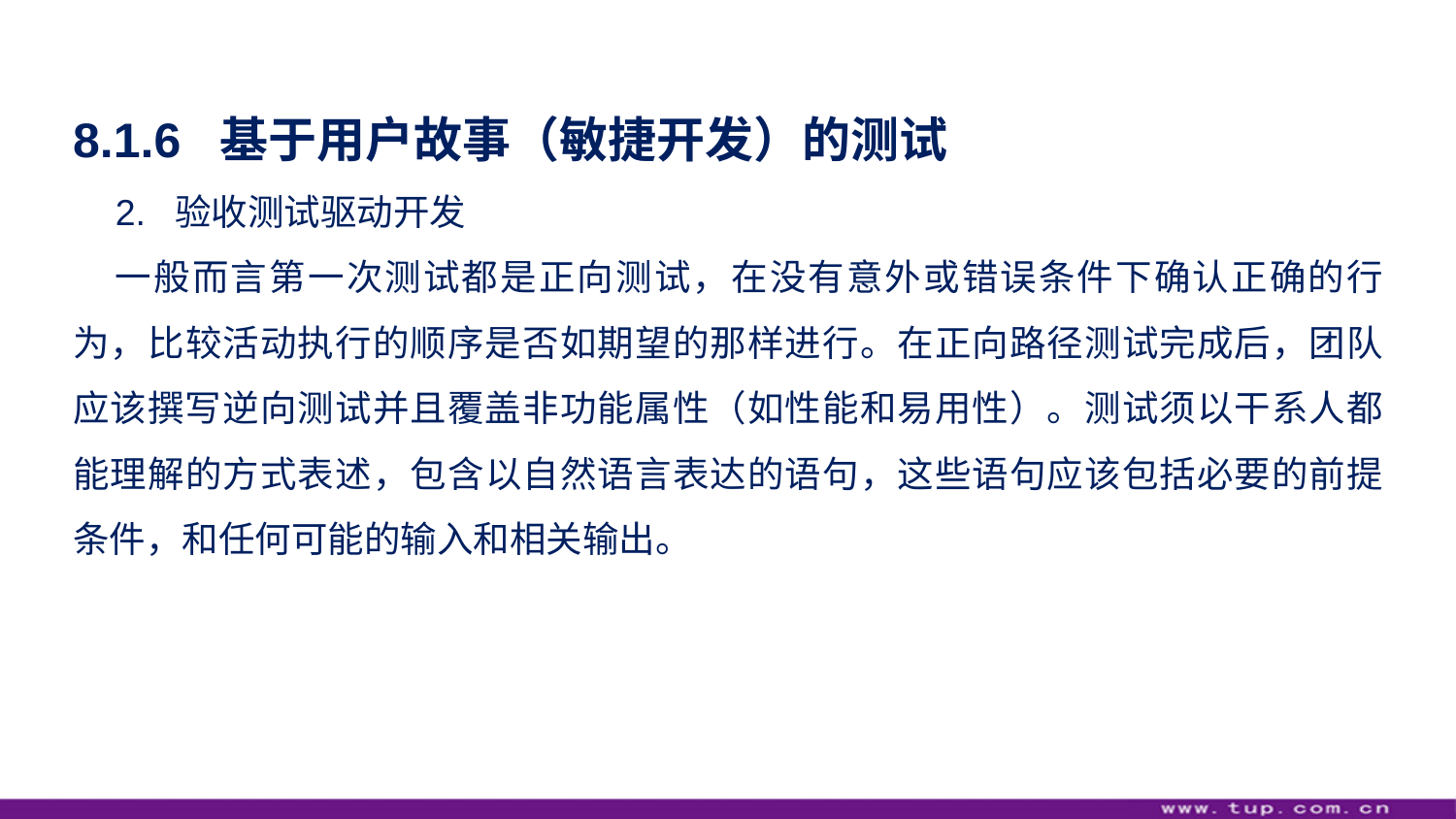

8.1.6  基于用户故事（敏捷开发）的测试
2.  验收测试驱动开发
一般而言第一次测试都是正向测试，在没有意外或错误条件下确认正确的行为，比较活动执行的顺序是否如期望的那样进行。在正向路径测试完成后，团队应该撰写逆向测试并且覆盖非功能属性（如性能和易用性）。测试须以干系人都能理解的方式表述，包含以自然语言表达的语句，这些语句应该包括必要的前提条件，和任何可能的输入和相关输出。